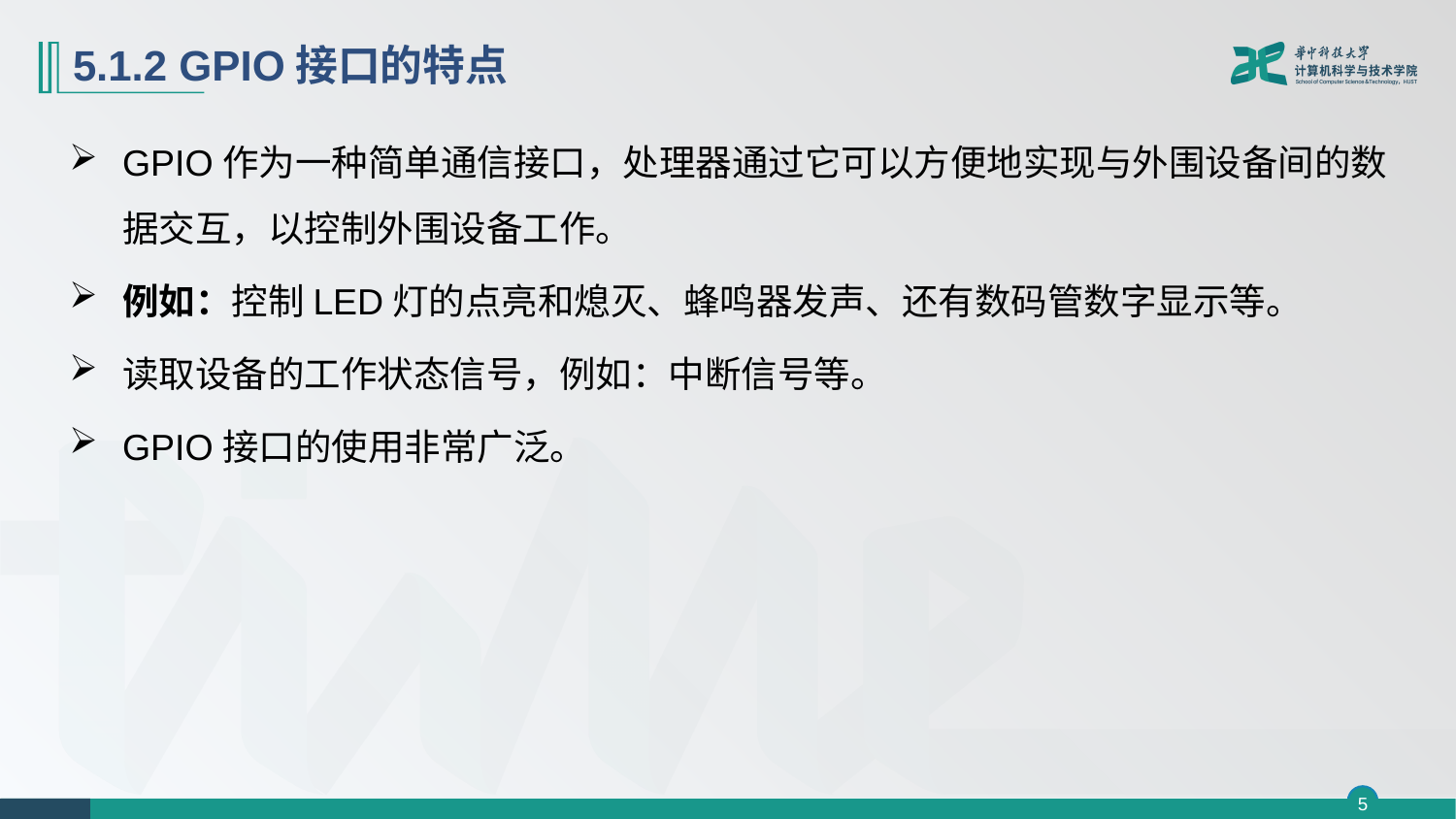

# 5.1.2 GPIO接口的特点
GPIO作为一种简单通信接口，处理器通过它可以方便地实现与外围设备间的数据交互，以控制外围设备工作。
例如：控制LED灯的点亮和熄灭、蜂鸣器发声、还有数码管数字显示等。
读取设备的工作状态信号，例如：中断信号等。
GPIO接口的使用非常广泛。